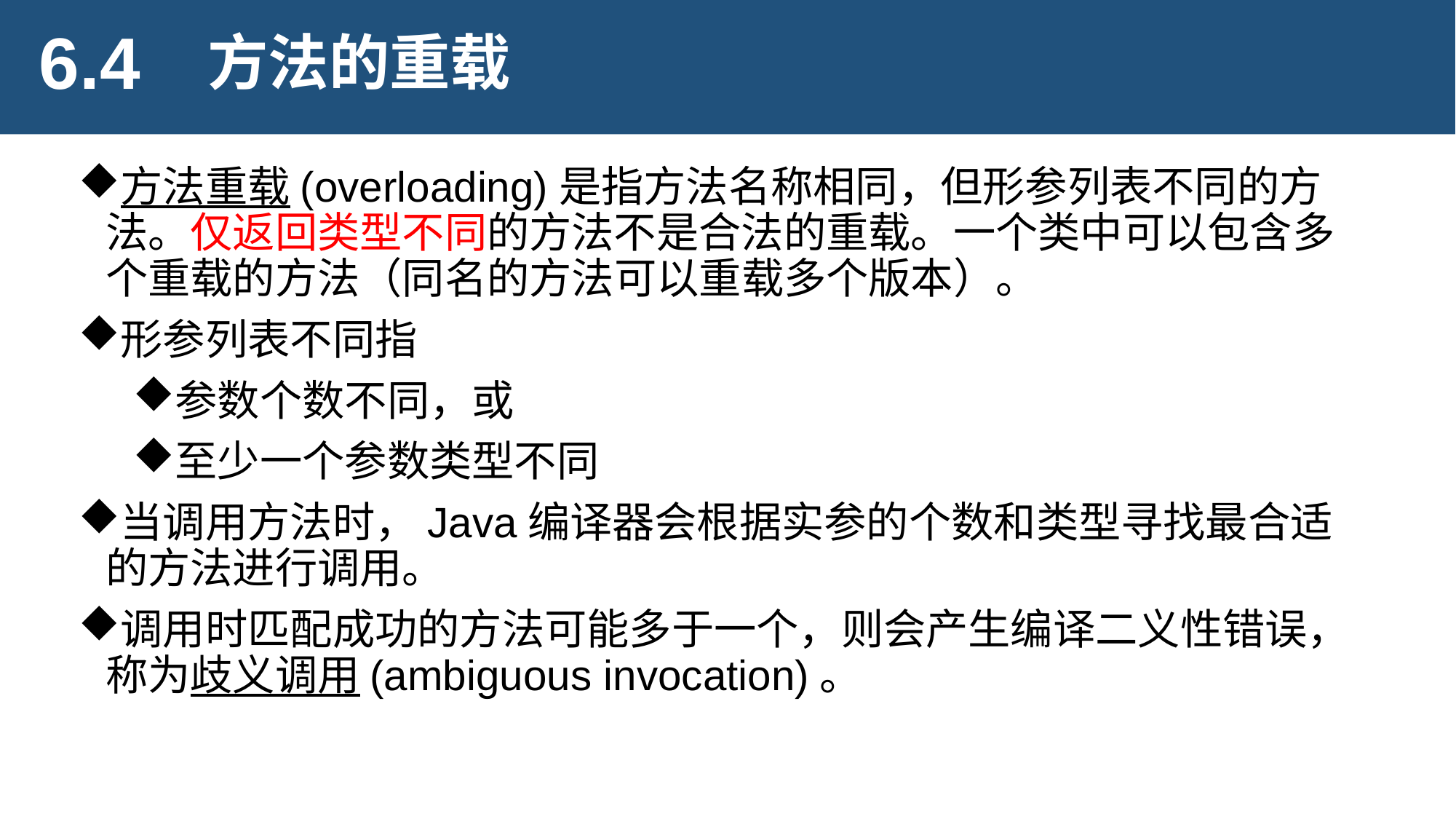

6.4
方法的重载

方法重载(overloading)是指方法名称相同，但形参列表不同的方法。仅返回类型不同的方法不是合法的重载。一个类中可以包含多个重载的方法（同名的方法可以重载多个版本）。
形参列表不同指
参数个数不同，或
至少一个参数类型不同
当调用方法时，Java编译器会根据实参的个数和类型寻找最合适的方法进行调用。
调用时匹配成功的方法可能多于一个，则会产生编译二义性错误，称为歧义调用(ambiguous invocation)。